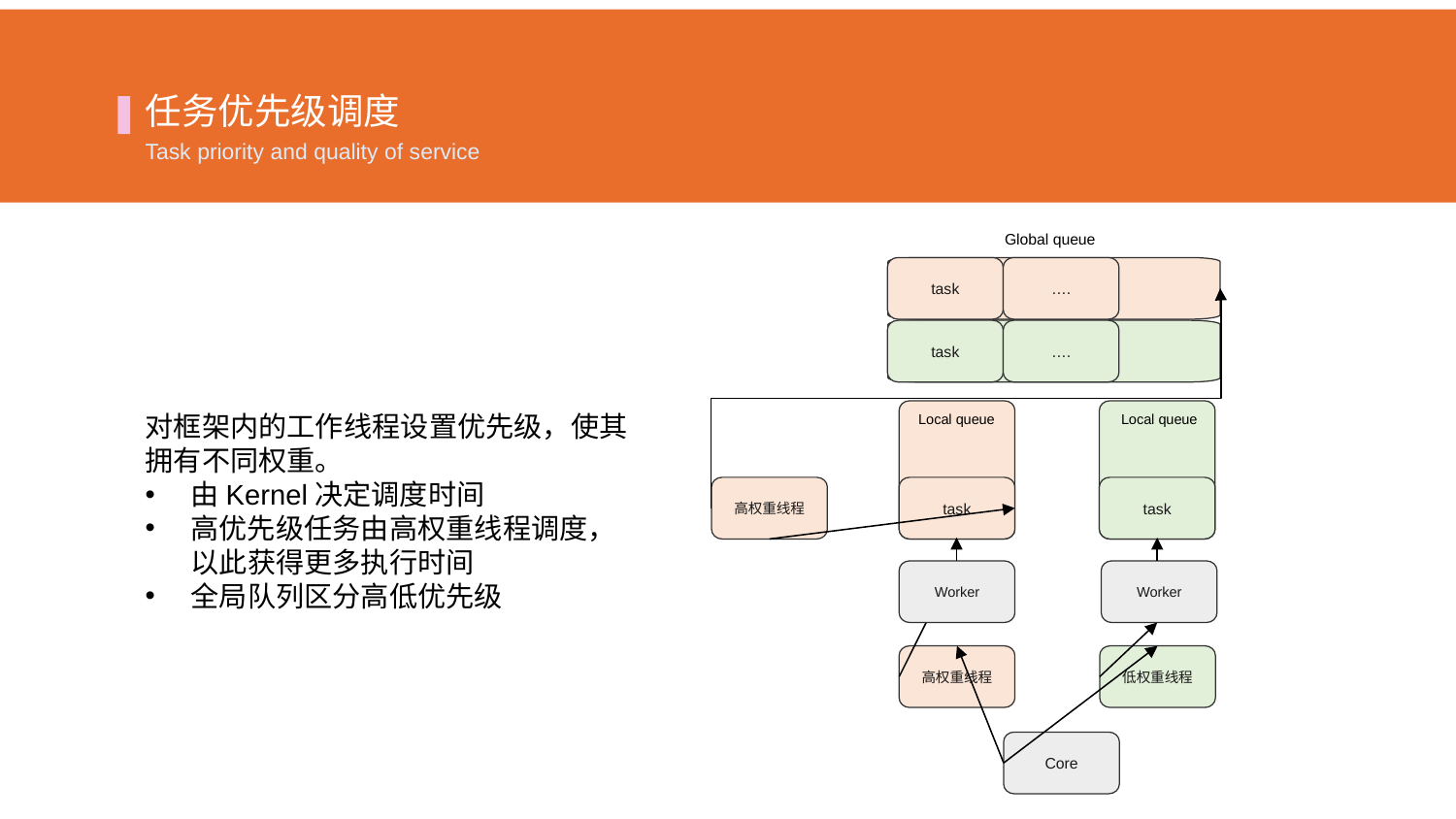

任务优先级调度

Task priority and quality of service
Global queue

….
task

….
task

Local queue
Local queue
高权重线程
task
task
Worker
Worker
高权重线程
低权重线程
Core
对框架内的工作线程设置优先级，使其拥有不同权重。
由Kernel决定调度时间
高优先级任务由高权重线程调度，以此获得更多执行时间
全局队列区分高低优先级